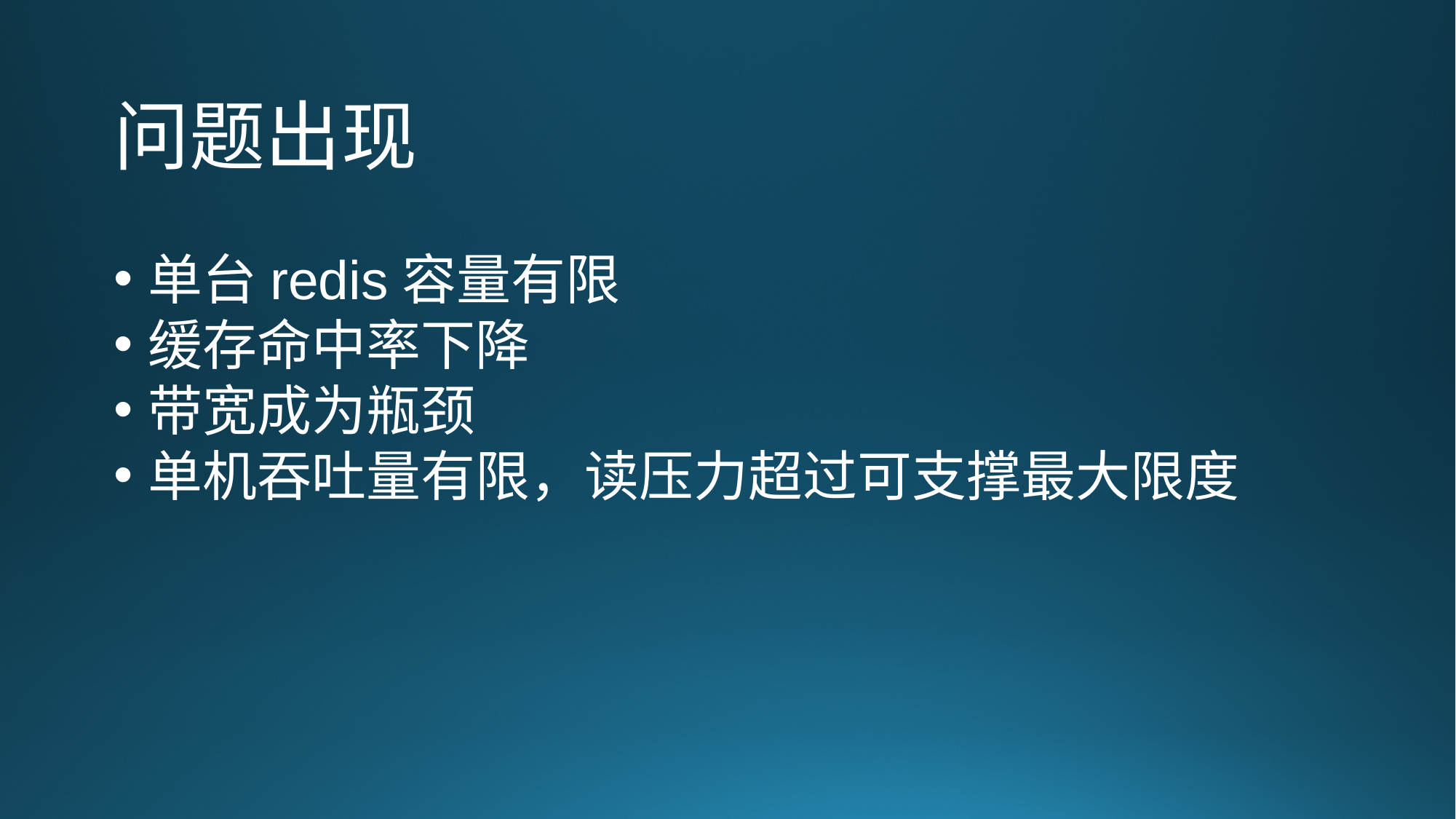

问题出现

单台redis容量有限
缓存命中率下降
带宽成为瓶颈
单机吞吐量有限，读压力超过可支撑最大限度